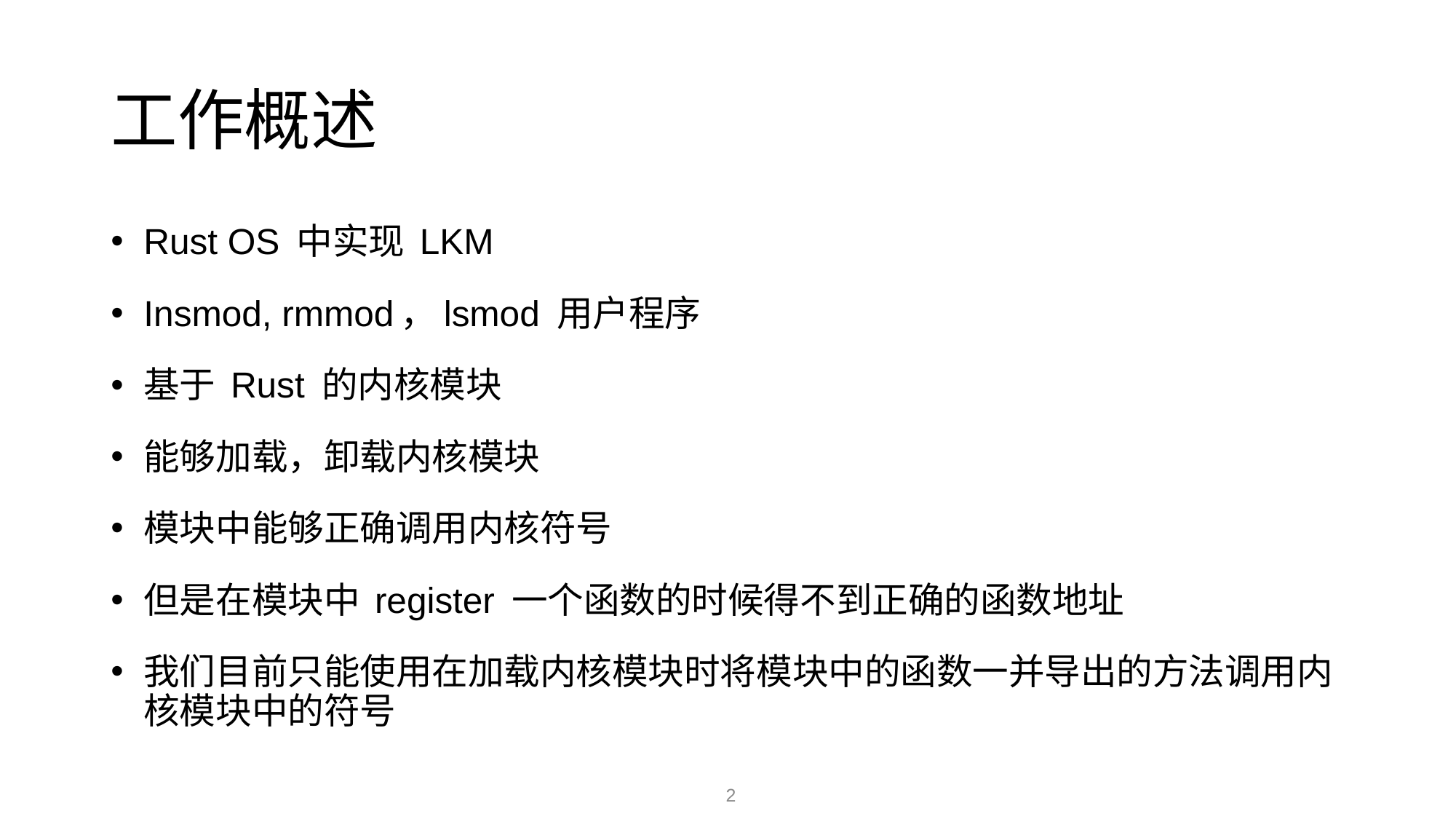

# 工作概述
Rust OS 中实现 LKM
Insmod, rmmod，lsmod 用户程序
基于 Rust 的内核模块
能够加载，卸载内核模块
模块中能够正确调用内核符号
但是在模块中 register 一个函数的时候得不到正确的函数地址
我们目前只能使用在加载内核模块时将模块中的函数一并导出的方法调用内核模块中的符号
2